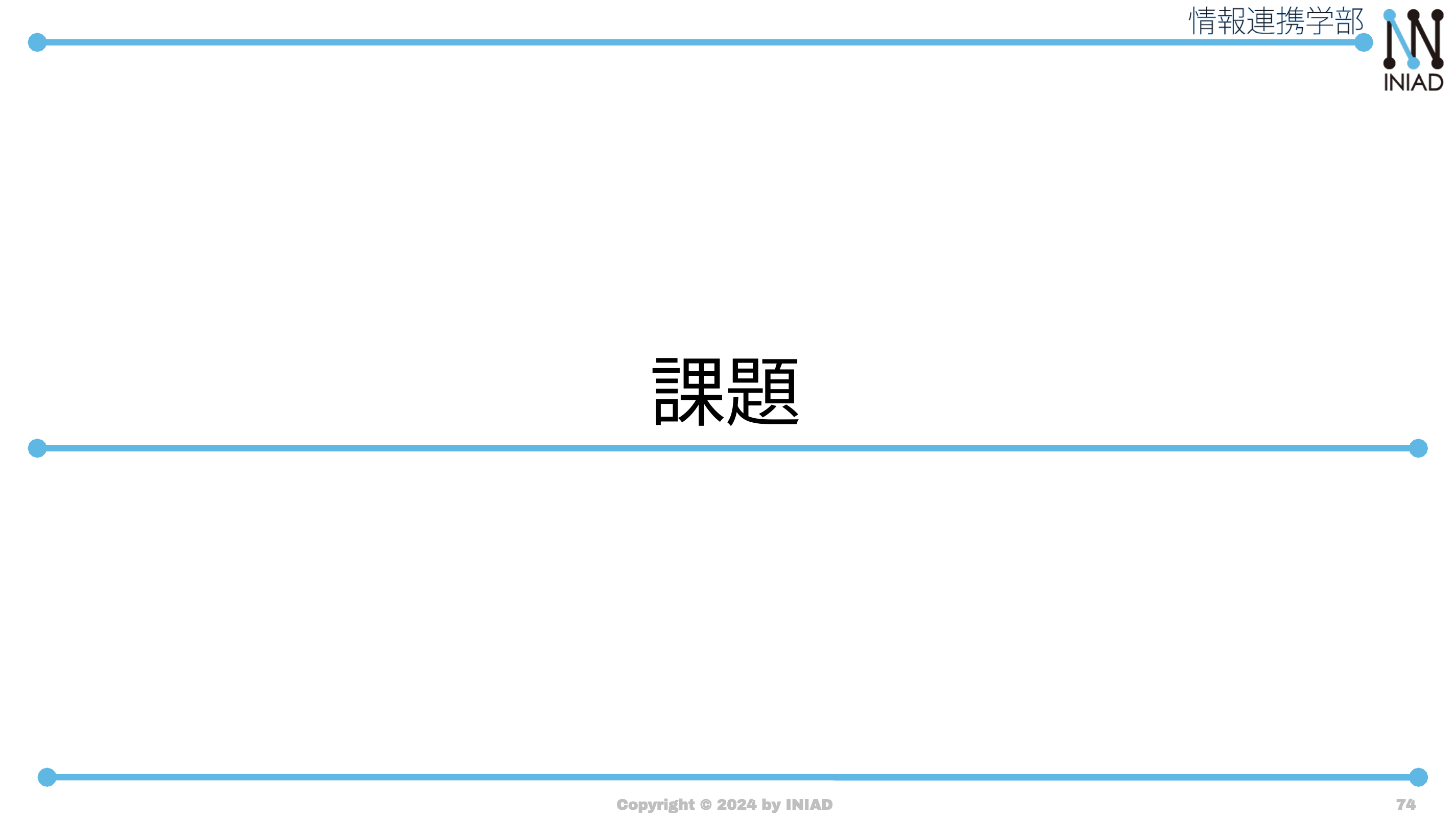

# 課題

Copyright © 2024 by INIAD
74